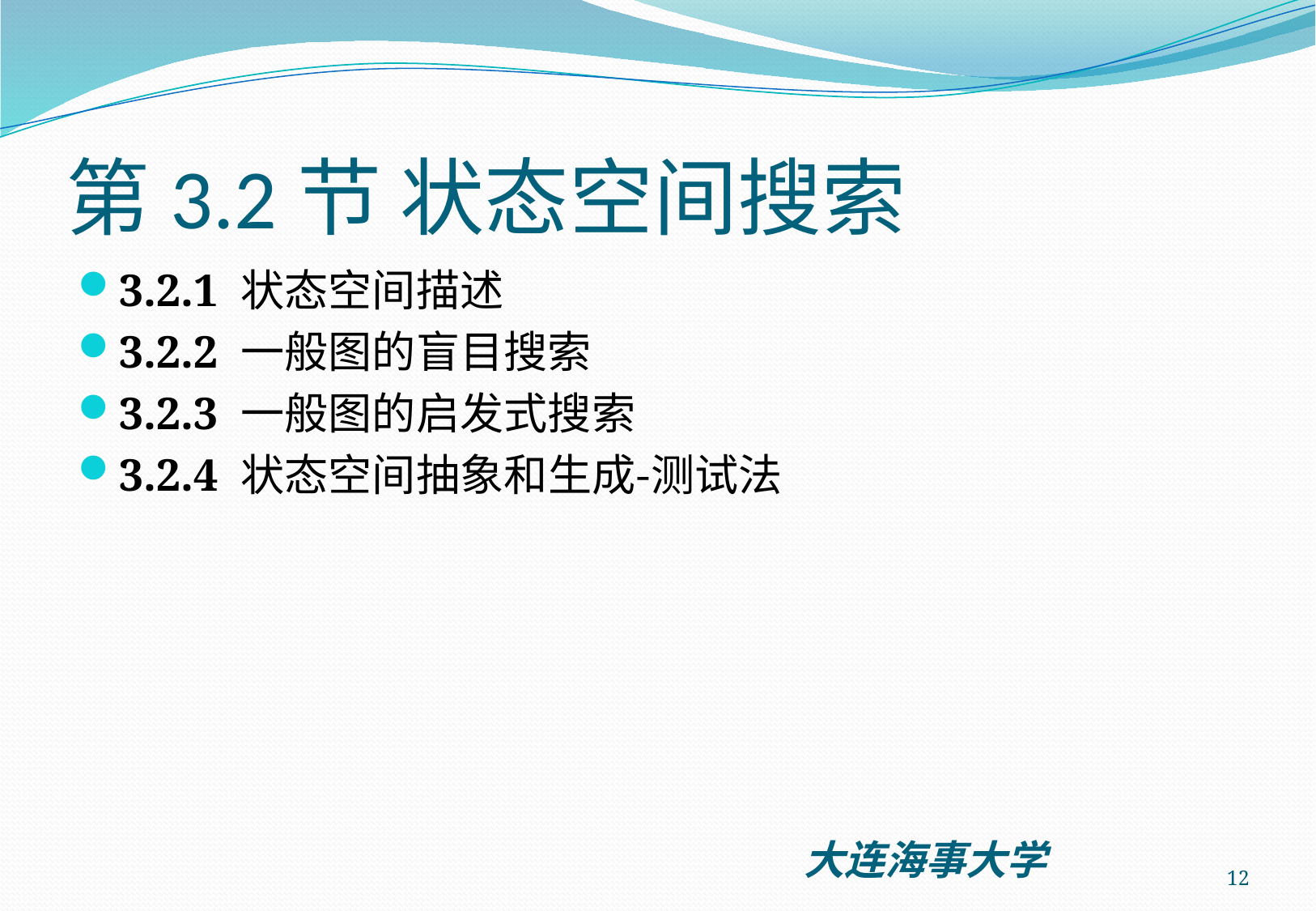

# 第3.2节 状态空间搜索
3.2.1 状态空间描述
3.2.2 一般图的盲目搜索
3.2.3 一般图的启发式搜索
3.2.4 状态空间抽象和生成‑测试法

12